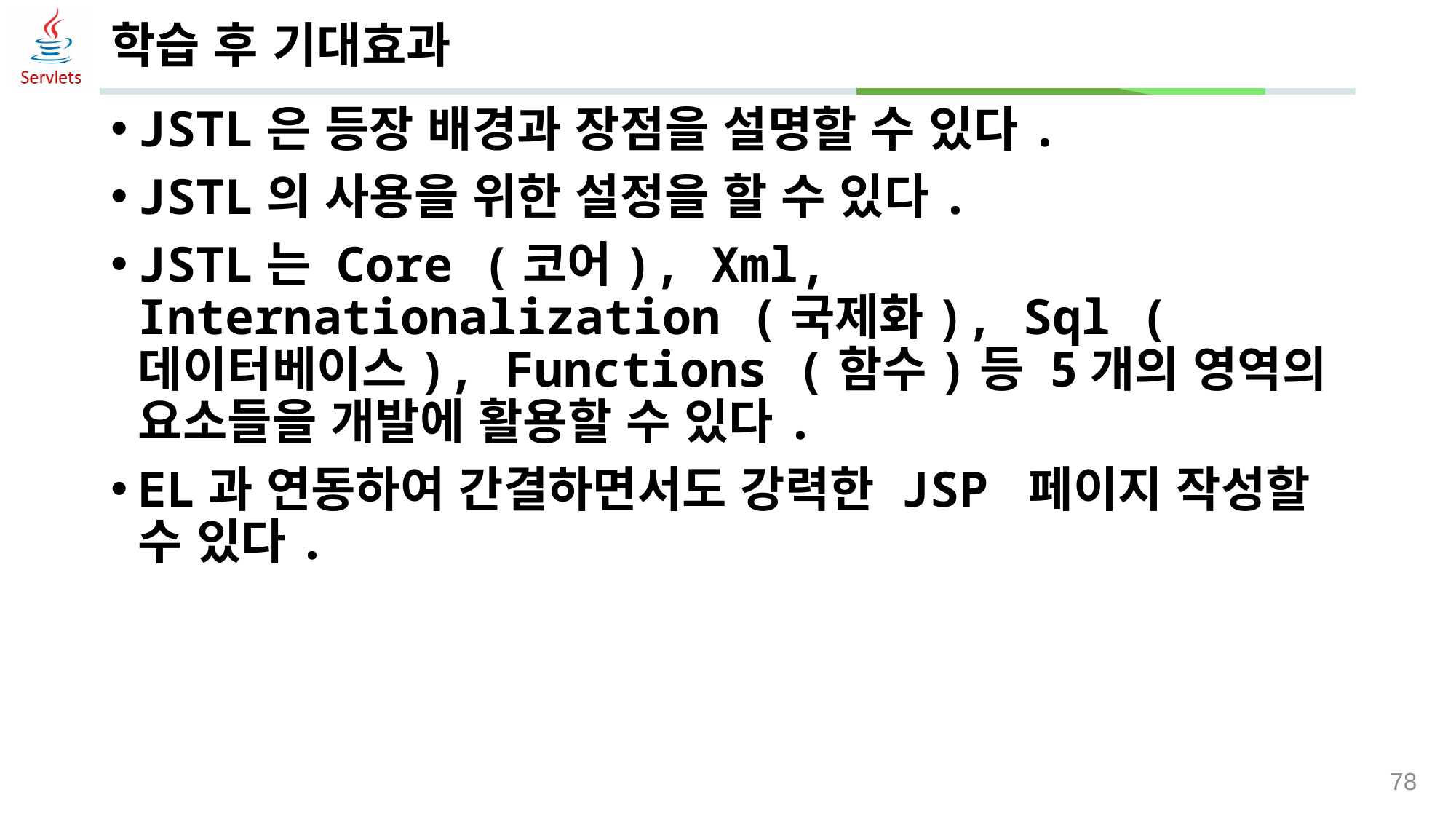

# 학습 후 기대효과
JSTL은 등장 배경과 장점을 설명할 수 있다.
JSTL의 사용을 위한 설정을 할 수 있다.
JSTL는 Core (코어), Xml, Internationalization (국제화), Sql (데이터베이스), Functions (함수)등 5개의 영역의 요소들을 개발에 활용할 수 있다.
EL과 연동하여 간결하면서도 강력한 JSP 페이지 작성할 수 있다.
78